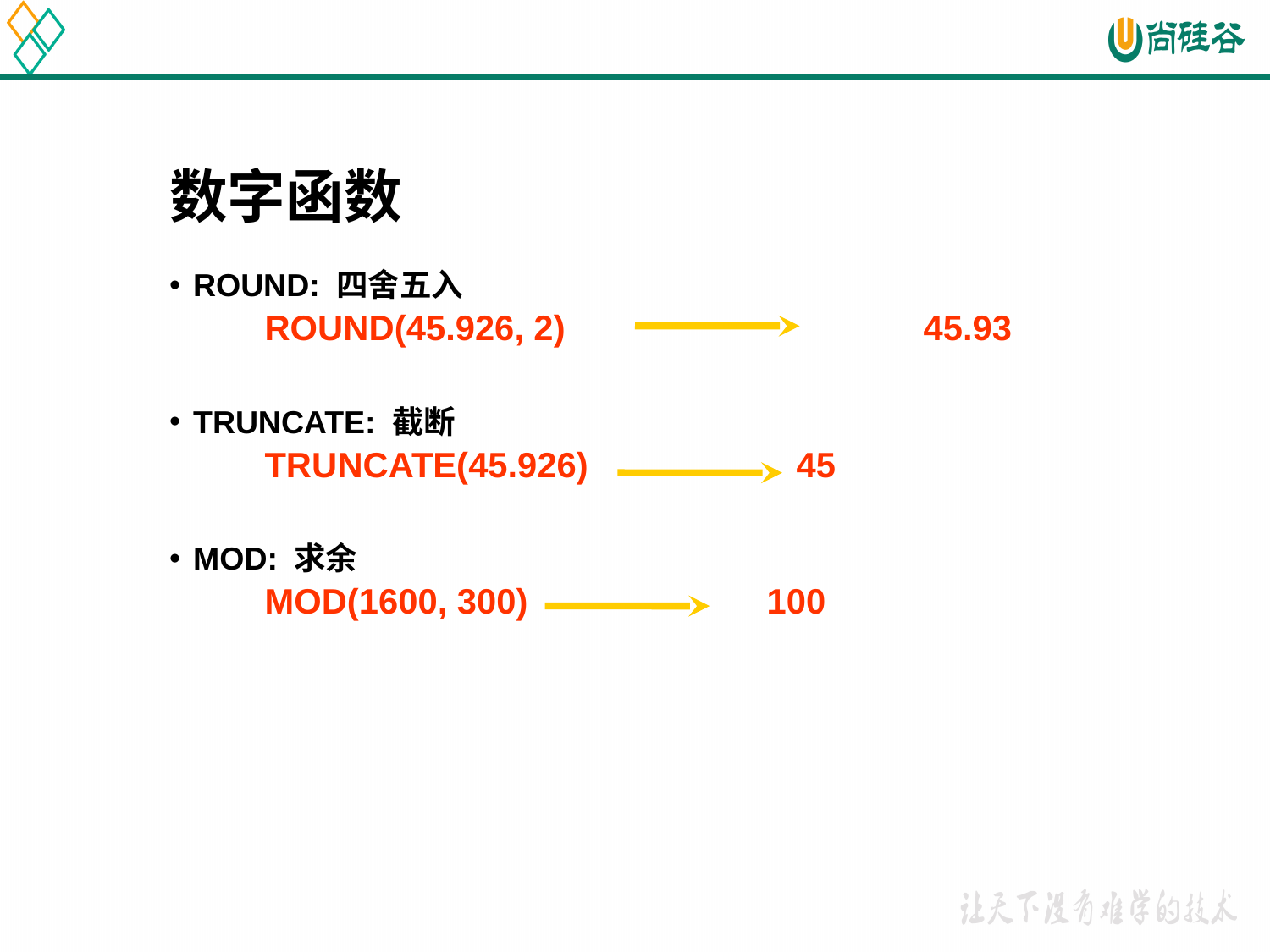

数字函数
ROUND: 四舍五入
ROUND(45.926, 2)			45.93

TRUNCATE: 截断
TRUNCATE(45.926)      		45

MOD: 求余
MOD(1600, 300)		          100